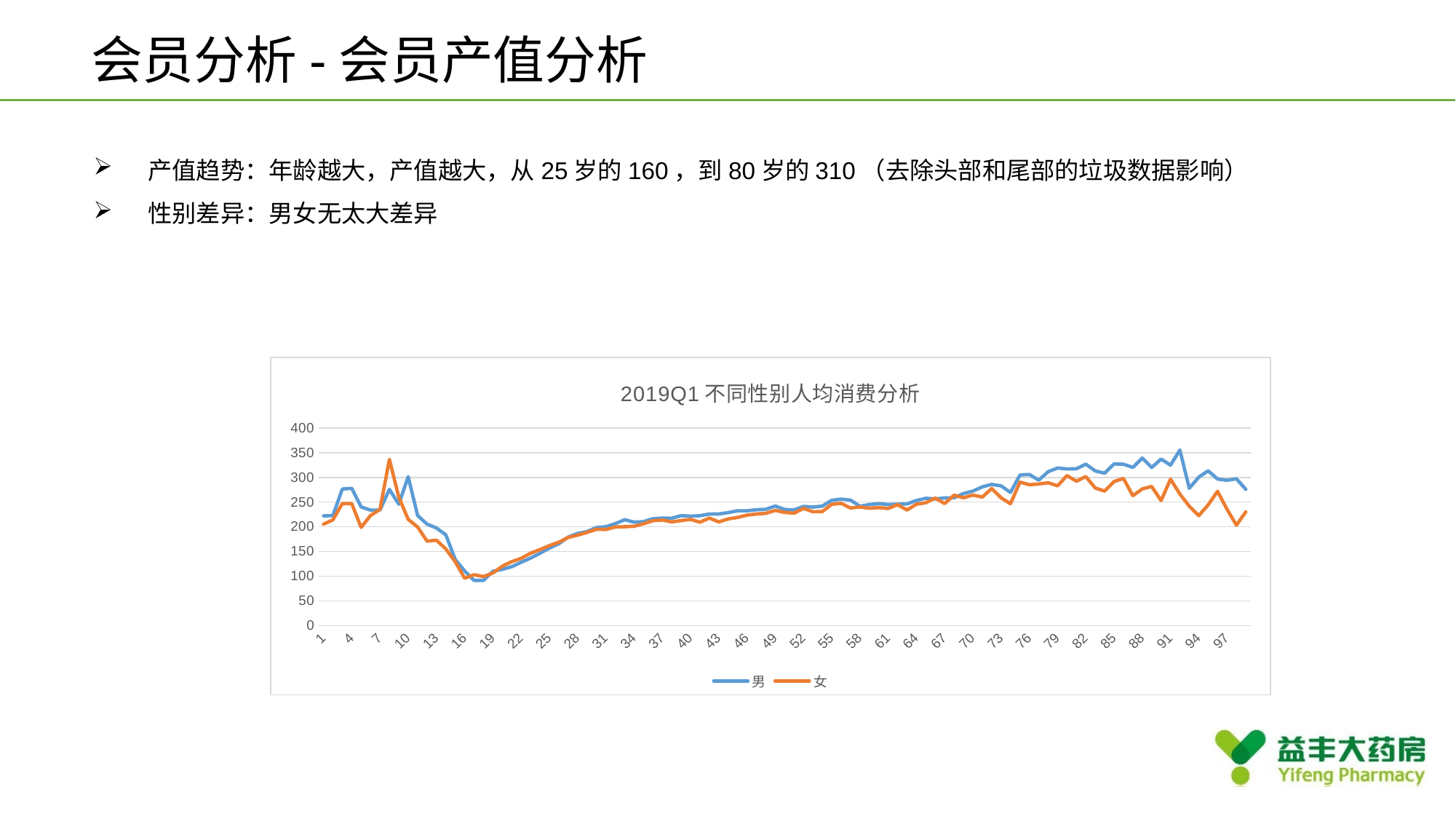

会员分析-会员产值分析
产值趋势：年龄越大，产值越大，从25岁的160，到80岁的310（去除头部和尾部的垃圾数据影响）
性别差异：男女无太大差异

### Chart: 2019Q1不同性别人均消费分析

| Category | 男 | 女 |
|---|---|---|
| 1 | 222.141599069147 | 205.415362471573 |
| 2 | 222.763933933933 | 214.043838581139 |
| 3 | 276.533119219773 | 247.120242984793 |
| 4 | 277.923496364838 | 246.842174906522 |
| 5 | 240.267759871071 | 198.795476190476 |
| 6 | 233.772831920903 | 222.926212290502 |
| 7 | 234.118525519847 | 235.304273301737 |
| 8 | 275.765676855895 | 336.52098673018 |
| 9 | 245.635156838143 | 260.11744 |
| 10 | 301.483817292005 | 215.117792869269 |
| 11 | 222.921649048626 | 199.48266323024 |
| 12 | 205.504615384615 | 170.995768595041 |
| 13 | 197.654867256637 | 172.904807073954 |
| 14 | 183.698440207972 | 155.243061728394 |
| 15 | 133.688264299802 | 129.151102305475 |
| 16 | 110.617137293086 | 95.8633095323097 |
| 17 | 91.548505715841 | 102.988898092853 |
| 18 | 91.5478693482535 | 99.2262750533049 |
| 19 | 110.034997563115 | 106.531098036578 |
| 20 | 113.836280893887 | 120.305751611808 |
| 21 | 119.253557975443 | 129.501673771676 |
| 22 | 128.290735415153 | 136.093471933471 |
| 23 | 136.764563429837 | 146.509130359398 |
| 24 | 146.458320731917 | 153.887021968525 |
| 25 | 156.809405401945 | 161.958695792185 |
| 26 | 165.73300662216 | 168.78087502731 |
| 27 | 179.299774935121 | 178.493321063457 |
| 28 | 186.599323350988 | 183.247104698628 |
| 29 | 190.337827989353 | 188.606989501823 |
| 30 | 198.469022029642 | 195.007526826541 |
| 31 | 200.208246071896 | 194.558864992355 |
| 32 | 206.349585636034 | 199.732062955463 |
| 33 | 214.318691460204 | 200.151750959275 |
| 34 | 209.478481272884 | 201.058972184655 |
| 35 | 210.465038902761 | 206.212852225612 |
| 36 | 216.38124590792 | 212.367152185269 |
| 37 | 217.728181460986 | 213.746692449835 |
| 38 | 217.279970645975 | 210.026093799181 |
| 39 | 222.635455775955 | 212.632144468436 |
| 40 | 221.528550049883 | 215.161995453786 |
| 41 | 222.546688416723 | 209.405834218916 |
| 42 | 225.819082434365 | 217.702082509385 |
| 43 | 225.949060669456 | 209.949329634927 |
| 44 | 228.818119785794 | 215.951112126935 |
| 45 | 232.509797994557 | 219.013755484149 |
| 46 | 232.480053990787 | 223.641869968939 |
| 47 | 234.527197822003 | 225.982970101104 |
| 48 | 235.413422762931 | 227.392765790568 |
| 49 | 241.989418357929 | 233.257886040132 |
| 50 | 235.281258886116 | 229.288750525263 |
| 51 | 234.202184917662 | 227.610957206571 |
| 52 | 241.316147659311 | 237.386164012495 |
| 53 | 240.06203202799 | 230.646251865609 |
| 54 | 241.824165823626 | 230.833642164296 |
| 55 | 253.742897040116 | 245.549708427758 |
| 56 | 256.060738837022 | 247.554237088198 |
| 57 | 254.188582273516 | 237.993682814463 |
| 58 | 241.590881768594 | 240.16162038026 |
| 59 | 245.182174309313 | 237.683737517417 |
| 60 | 246.798820369072 | 238.897571779637 |
| 61 | 245.268925501738 | 237.135460610427 |
| 62 | 245.644404124148 | 244.761135413468 |
| 63 | 246.392640770905 | 234.116058129152 |
| 64 | 253.327925710018 | 245.784988515804 |
| 65 | 257.836303841519 | 248.737037420454 |
| 66 | 256.481825973486 | 258.317108776613 |
| 67 | 258.496965189873 | 247.091613421955 |
| 68 | 258.887060665089 | 264.047688231889 |
| 69 | 267.221134268151 | 258.86869996282 |
| 70 | 272.31099911657 | 264.273341408357 |
| 71 | 280.853706697459 | 260.228999291532 |
| 72 | 285.938424184261 | 277.593231362637 |
| 73 | 282.93548105473 | 258.767459858323 |
| 74 | 269.592168264426 | 246.746710496791 |
| 75 | 304.917991064994 | 290.524969677625 |
| 76 | 306.022927142742 | 285.242353141687 |
| 77 | 294.423891909437 | 286.650775688778 |
| 78 | 311.546448002911 | 289.175721354167 |
| 79 | 319.062167082813 | 283.04081089446 |
| 80 | 317.138444552884 | 303.854359854989 |
| 81 | 317.450870187304 | 292.320767820773 |
| 82 | 326.841026785714 | 301.725371940876 |
| 83 | 313.187931197727 | 278.627737704918 |
| 84 | 308.61188435099 | 272.282569832402 |
| 85 | 327.232957608429 | 291.55796136457 |
| 86 | 326.788080808079 | 297.912581493165 |
| 87 | 320.293215944271 | 263.09660774983 |
| 88 | 339.165949820789 | 276.639410187667 |
| 89 | 320.076071645415 | 281.785305067217 |
| 90 | 337.071774975751 | 253.101463815789 |
| 91 | 324.882544802867 | 296.460728971962 |
| 92 | 355.421091854419 | 266.278938992041 |
| 93 | 278.12704467354 | 241.760955882352 |
| 94 | 300.435310077518 | 222.465125 |
| 95 | 313.526276276275 | 244.346454183266 |
| 96 | 296.786628352489 | 271.949399141629 |
| 97 | 294.17255 | 235.904838709677 |
| 98 | 297.255509259259 | 203.357901234567 |
| 99 | 275.870222222222 | 230.233682008367 |